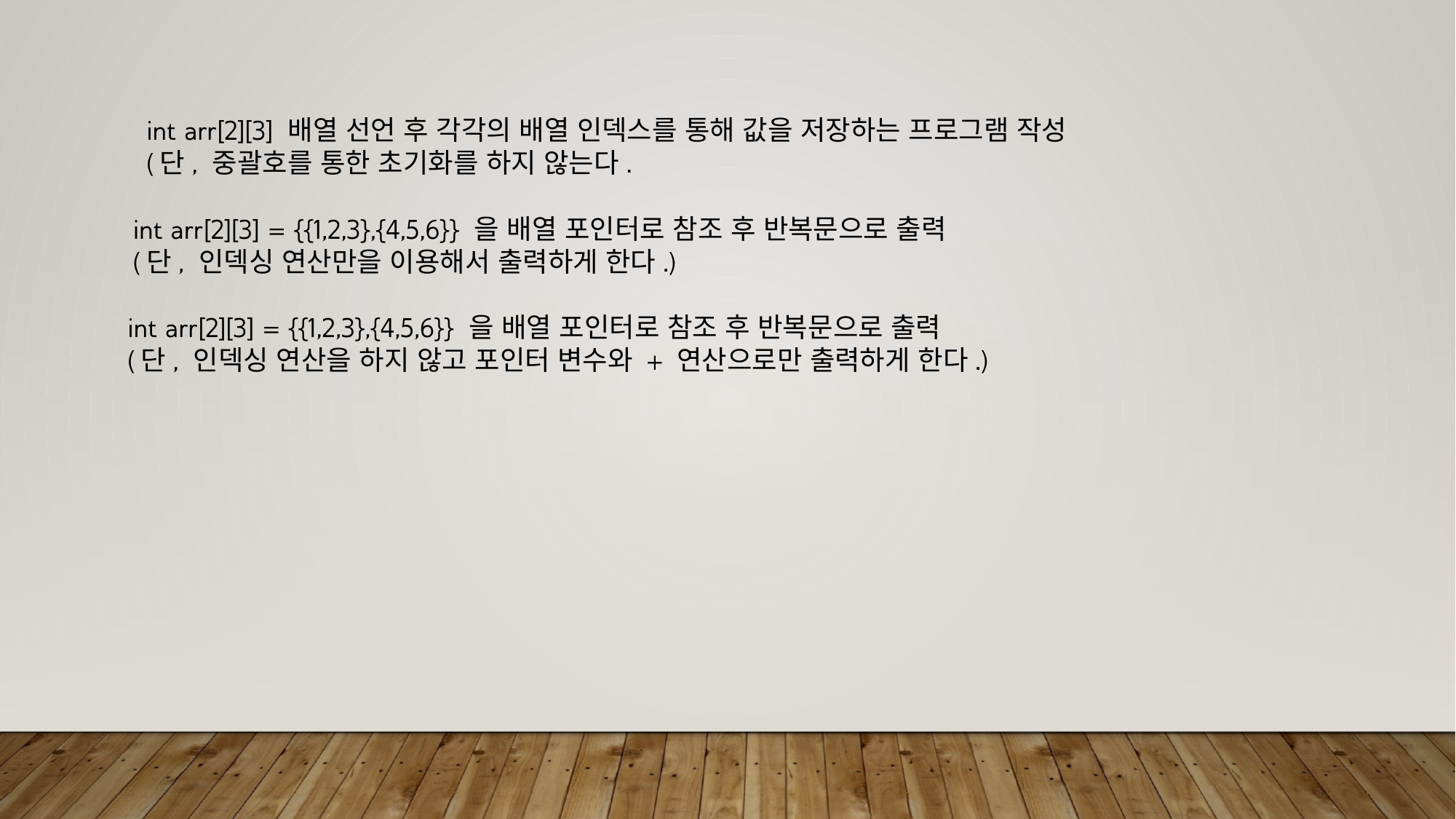

int arr[2][3] 배열 선언 후 각각의 배열 인덱스를 통해 값을 저장하는 프로그램 작성
 (단, 중괄호를 통한 초기화를 하지 않는다.
 int arr[2][3] = {{1,2,3},{4,5,6}} 을 배열 포인터로 참조 후 반복문으로 출력
 (단, 인덱싱 연산만을 이용해서 출력하게 한다.)
 int arr[2][3] = {{1,2,3},{4,5,6}} 을 배열 포인터로 참조 후 반복문으로 출력
 (단, 인덱싱 연산을 하지 않고 포인터 변수와 + 연산으로만 출력하게 한다.)